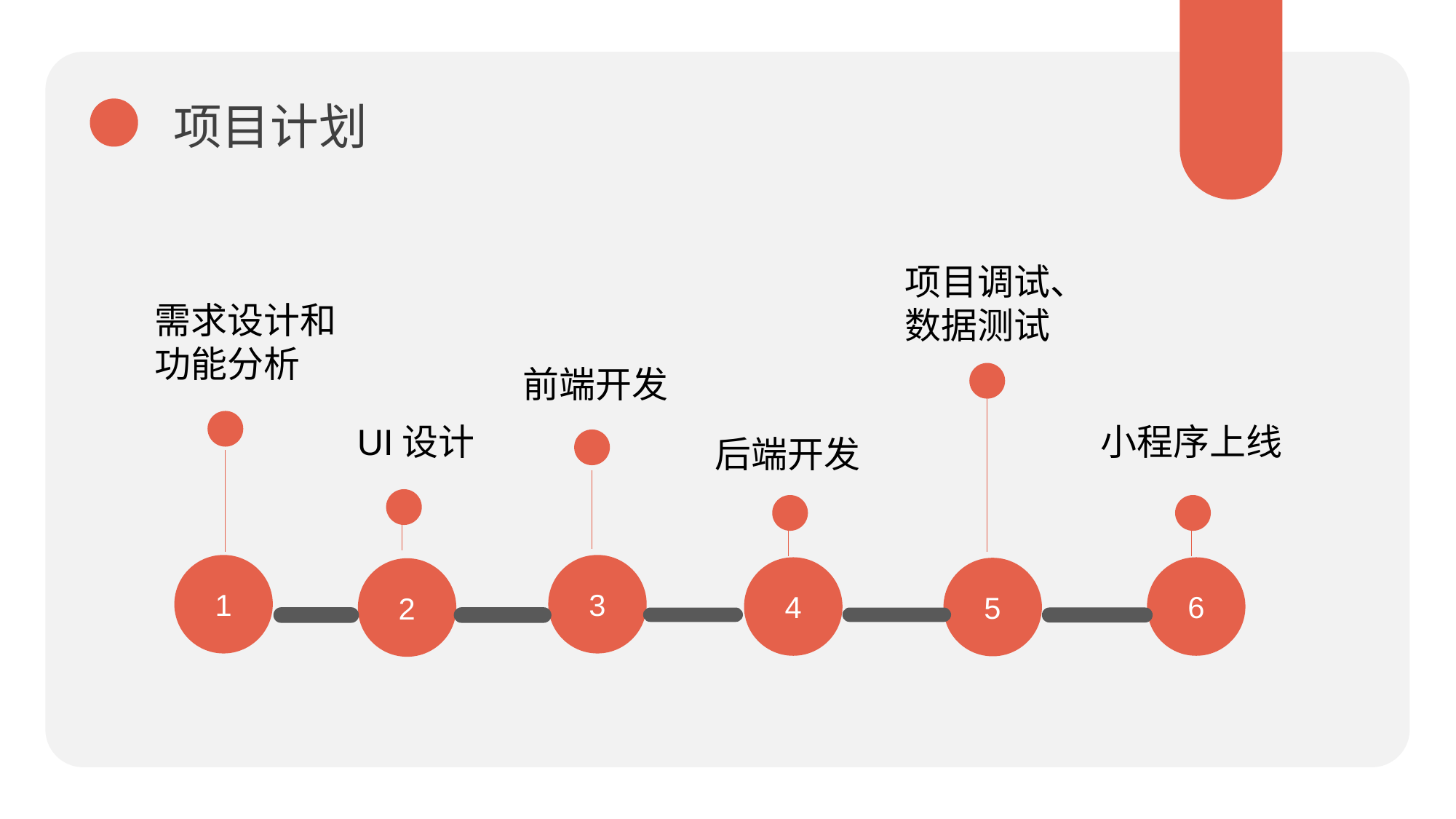

项目计划

项目调试、数据测试
需求设计和功能分析
前端开发

小程序上线
UI设计
后端开发

1
3
4
6
5
2